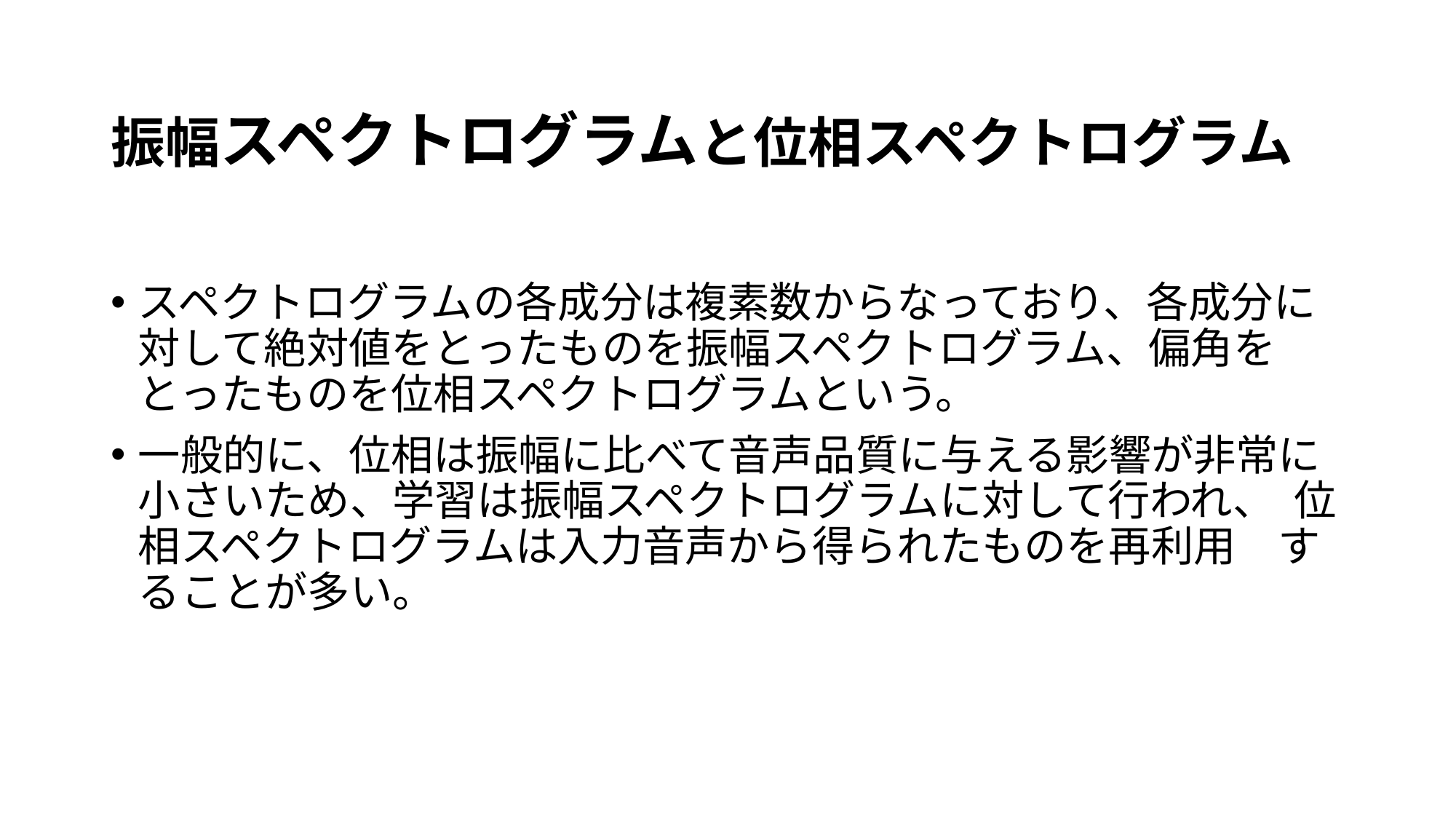

# 振幅スペクトログラムと位相スペクトログラム
スペクトログラムの各成分は複素数からなっており、各成分に対して絶対値をとったものを振幅スペクトログラム、偏角をとったものを位相スペクトログラムという。
一般的に、位相は振幅に比べて音声品質に与える影響が非常に小さいため、学習は振幅スペクトログラムに対して行われ、  位相スペクトログラムは入力音声から得られたものを再利用　することが多い。